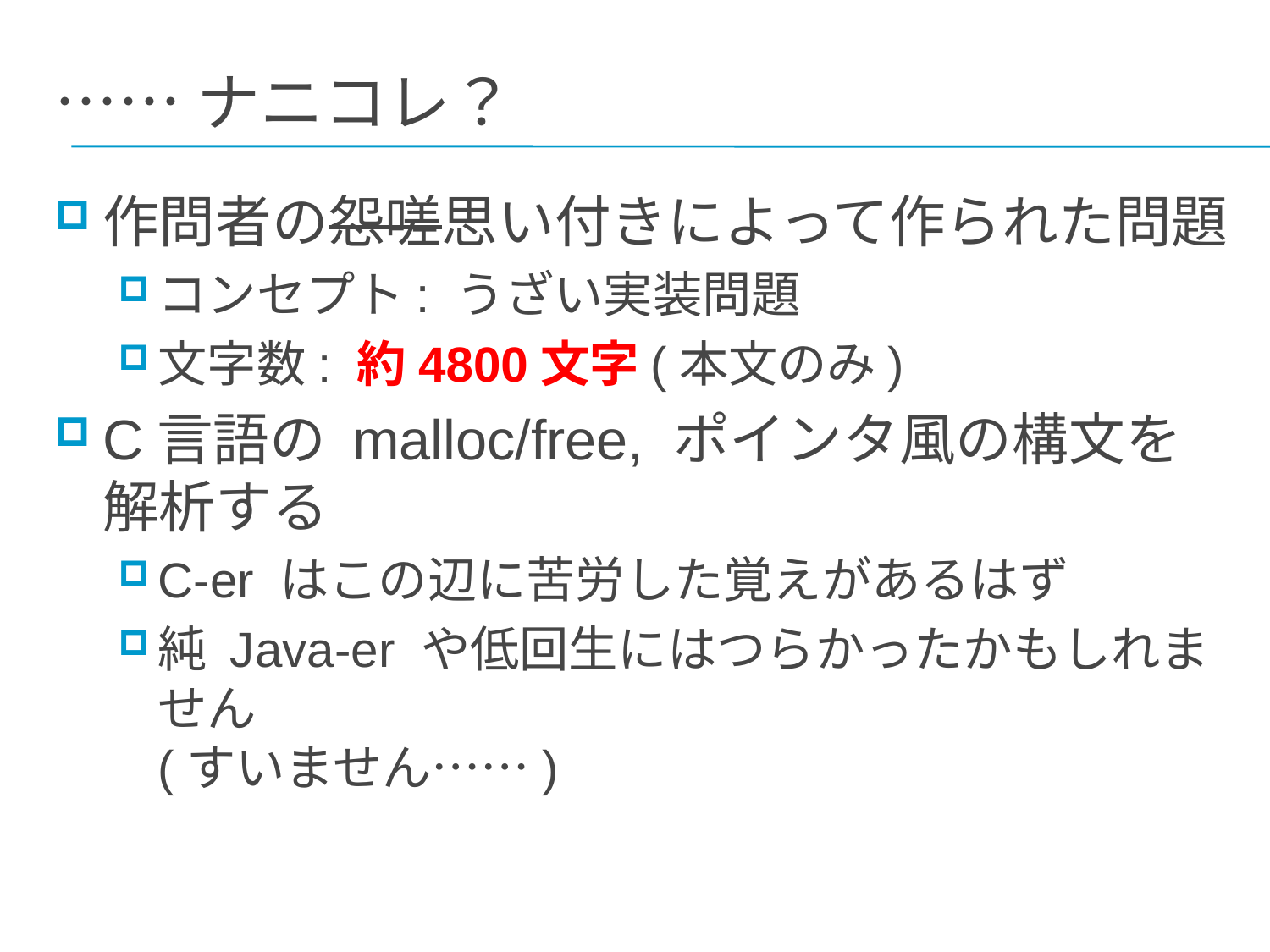

# ……ナニコレ？
作問者の怨嗟思い付きによって作られた問題
コンセプト: うざい実装問題
文字数: 約4800文字(本文のみ)
C言語の malloc/free, ポインタ風の構文を
解析する
C-er はこの辺に苦労した覚えがあるはず
純 Java-er や低回生にはつらかったかもしれません
(すいません……)